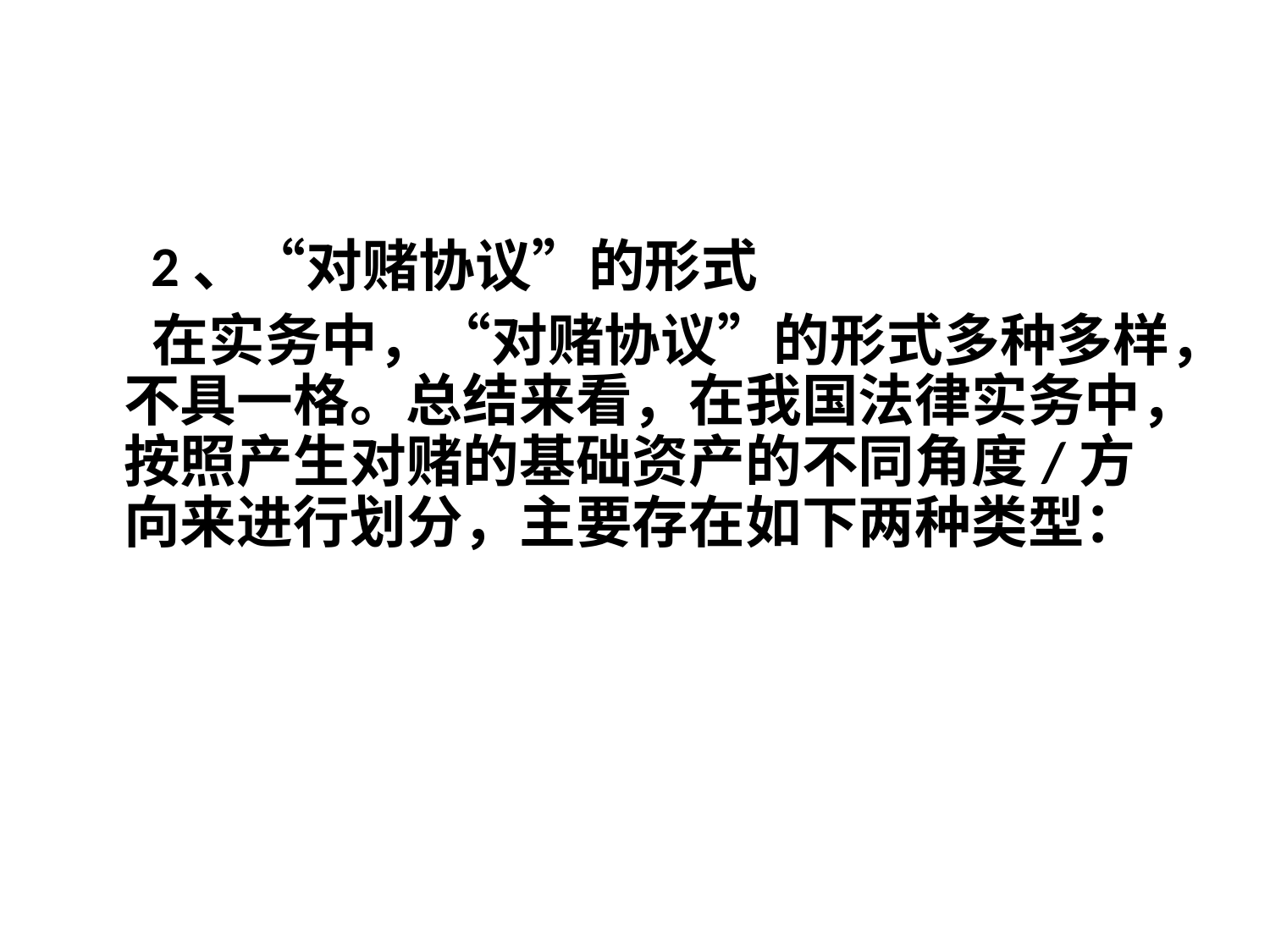

#
    2、“对赌协议”的形式
   在实务中，“对赌协议”的形式多种多样，不具一格。总结来看，在我国法律实务中，按照产生对赌的基础资产的不同角度/方向来进行划分，主要存在如下两种类型：